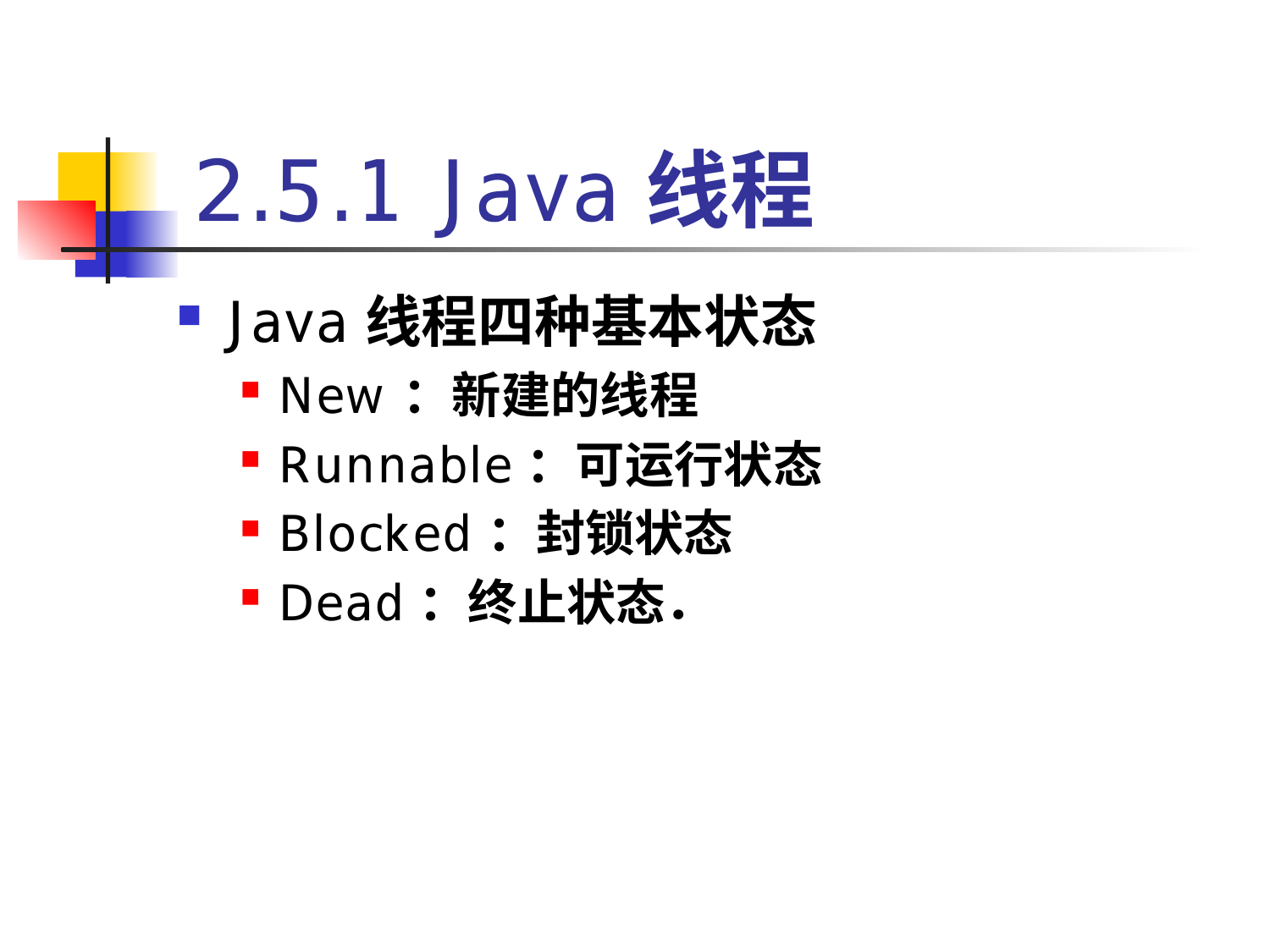

# 2.5.1 Java线程
Java线程四种基本状态
New：新建的线程
Runnable：可运行状态
Blocked：封锁状态
Dead：终止状态．